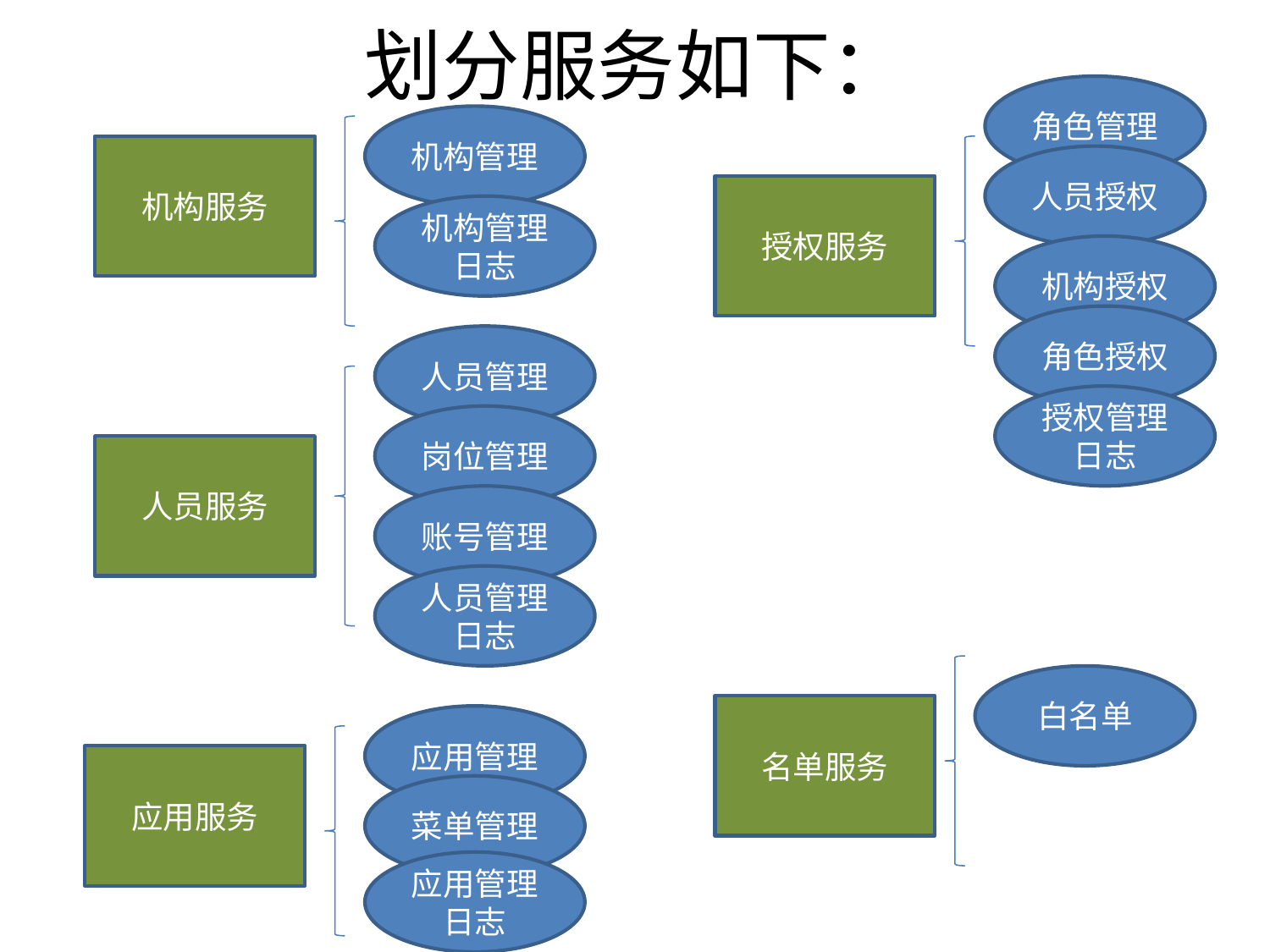

# 划分服务如下：
角色管理
机构管理

机构服务

人员授权
授权服务
机构管理
日志
机构授权
角色授权
人员管理

授权管理
日志
岗位管理
人员服务
账号管理
人员管理
日志

白名单
名单服务
应用管理

应用服务
菜单管理
应用管理
日志